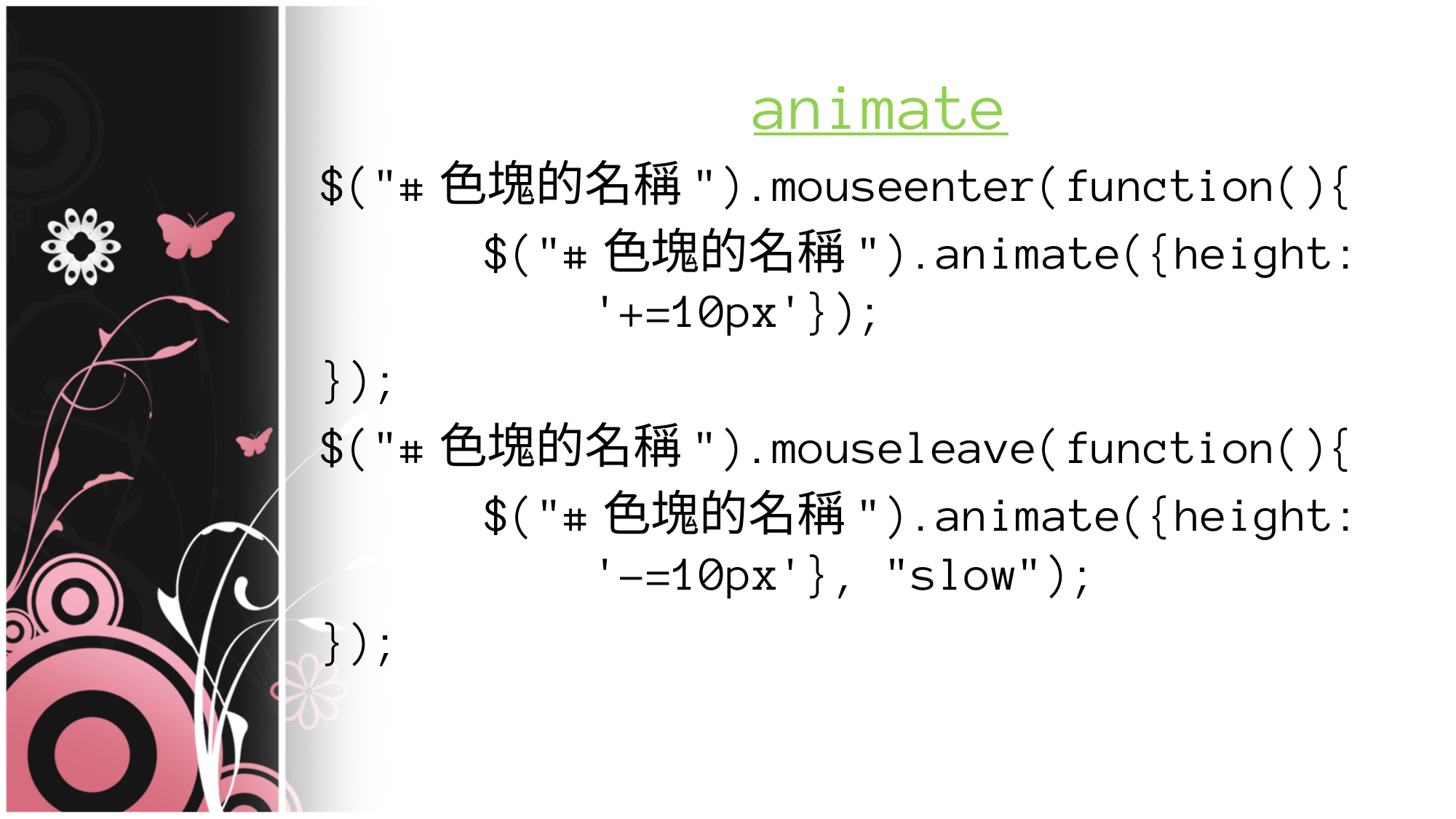

animate
$("#色塊的名稱").mouseenter(function(){
		$("#色塊的名稱").animate({height: 		'+=10px'});
});
$("#色塊的名稱").mouseleave(function(){
		$("#色塊的名稱").animate({height: 		'-=10px'}, "slow");
});